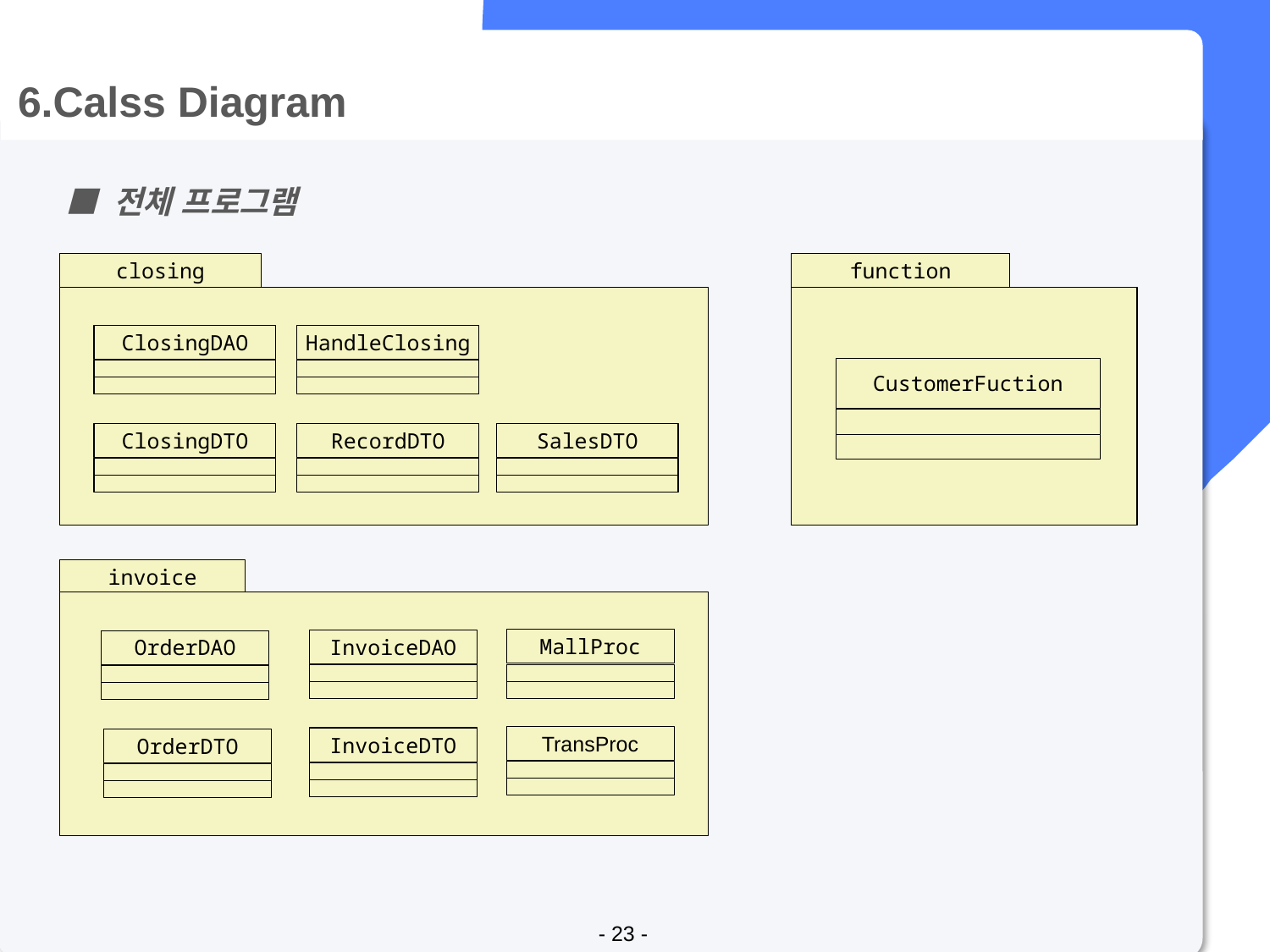

6.Calss Diagram

■ 전체 프로그램
closing

ClosingDAO

HandleClosing

ClosingDTO

RecordDTO

SalesDTO

function

CustomerFuction

invoice

MallProc

InvoiceDAO

OrderDAO

TransProc

InvoiceDTO

OrderDTO

- 23 -